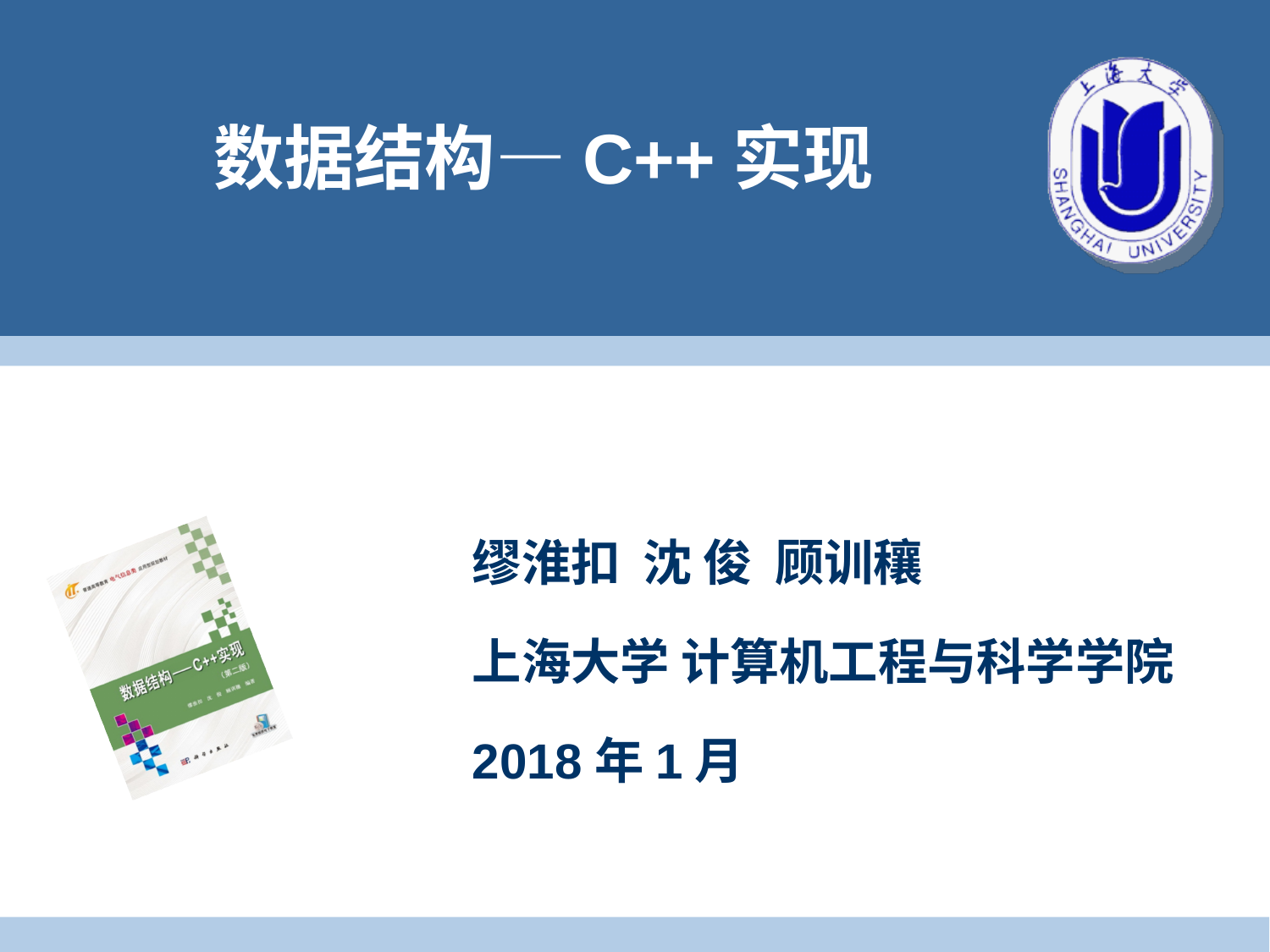

# 数据结构—C++实现
缪淮扣  沈 俊  顾训穰
上海大学 计算机工程与科学学院
2018年1月